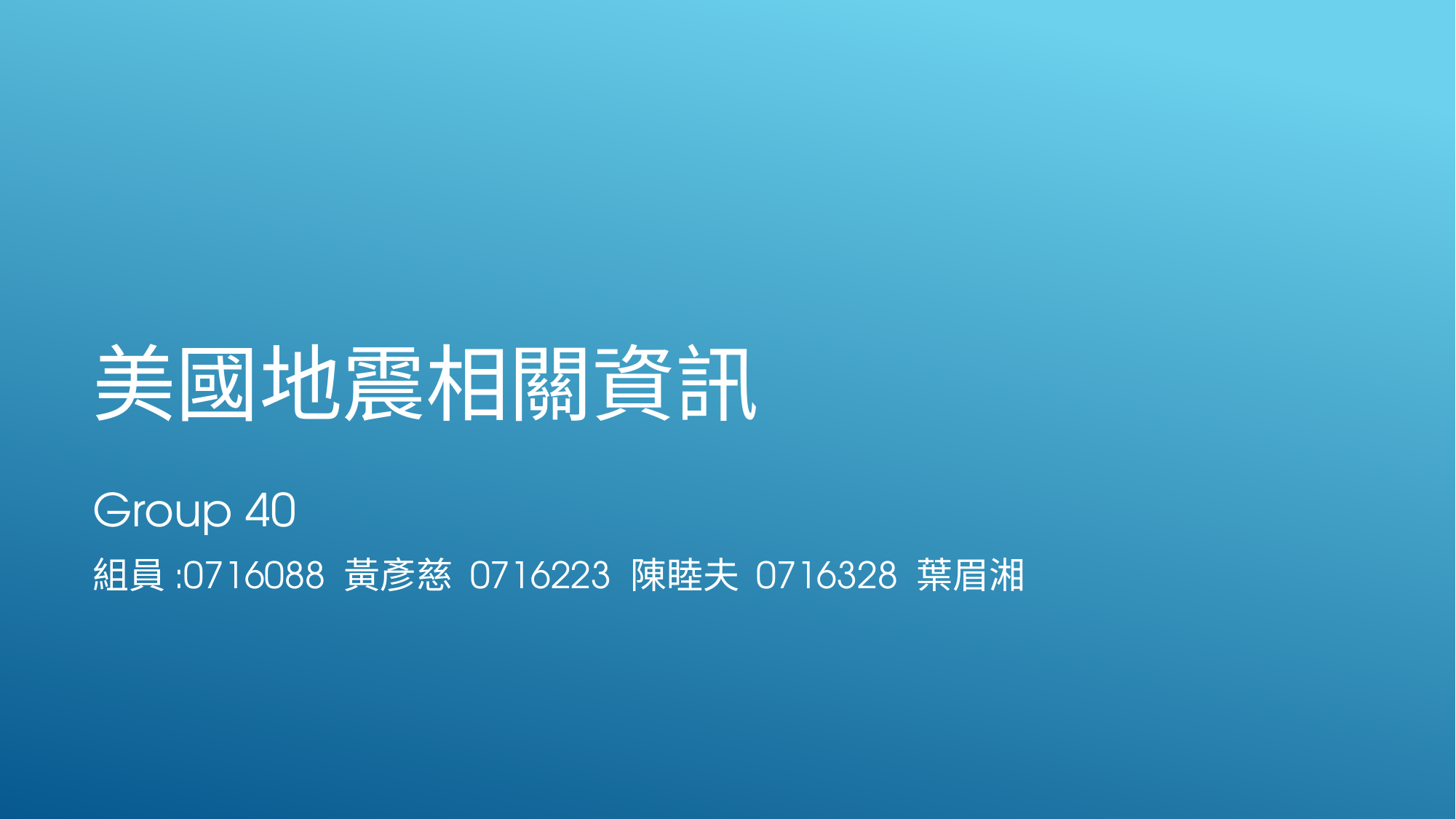

# 美國地震相關資訊
Group 40
組員:0716088 黃彥慈 0716223 陳睦夫 0716328 葉眉湘